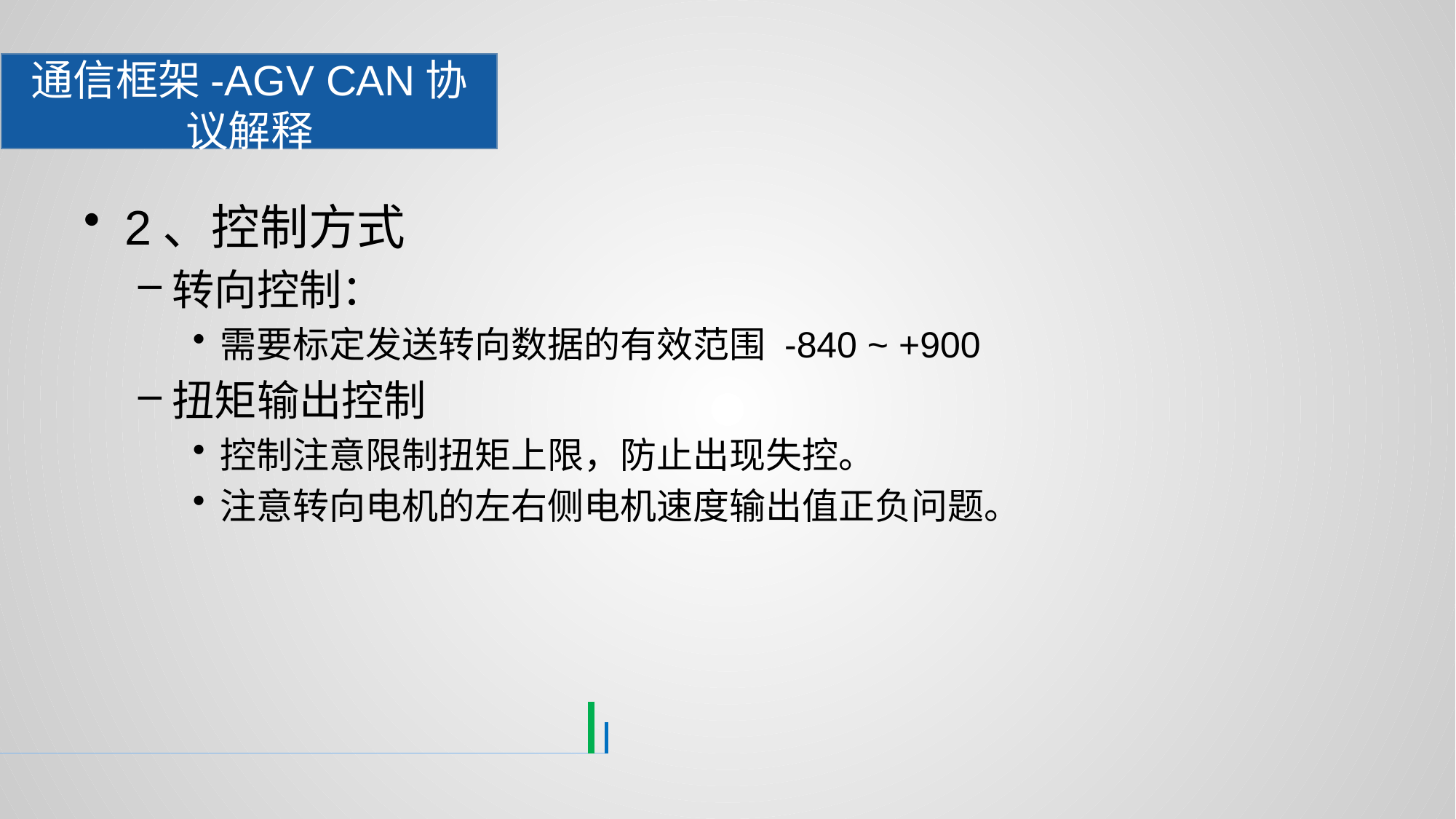

# 通信框架-AGV CAN协议解释
2、控制方式
转向控制：
需要标定发送转向数据的有效范围 -840 ~ +900
扭矩输出控制
控制注意限制扭矩上限，防止出现失控。
注意转向电机的左右侧电机速度输出值正负问题。